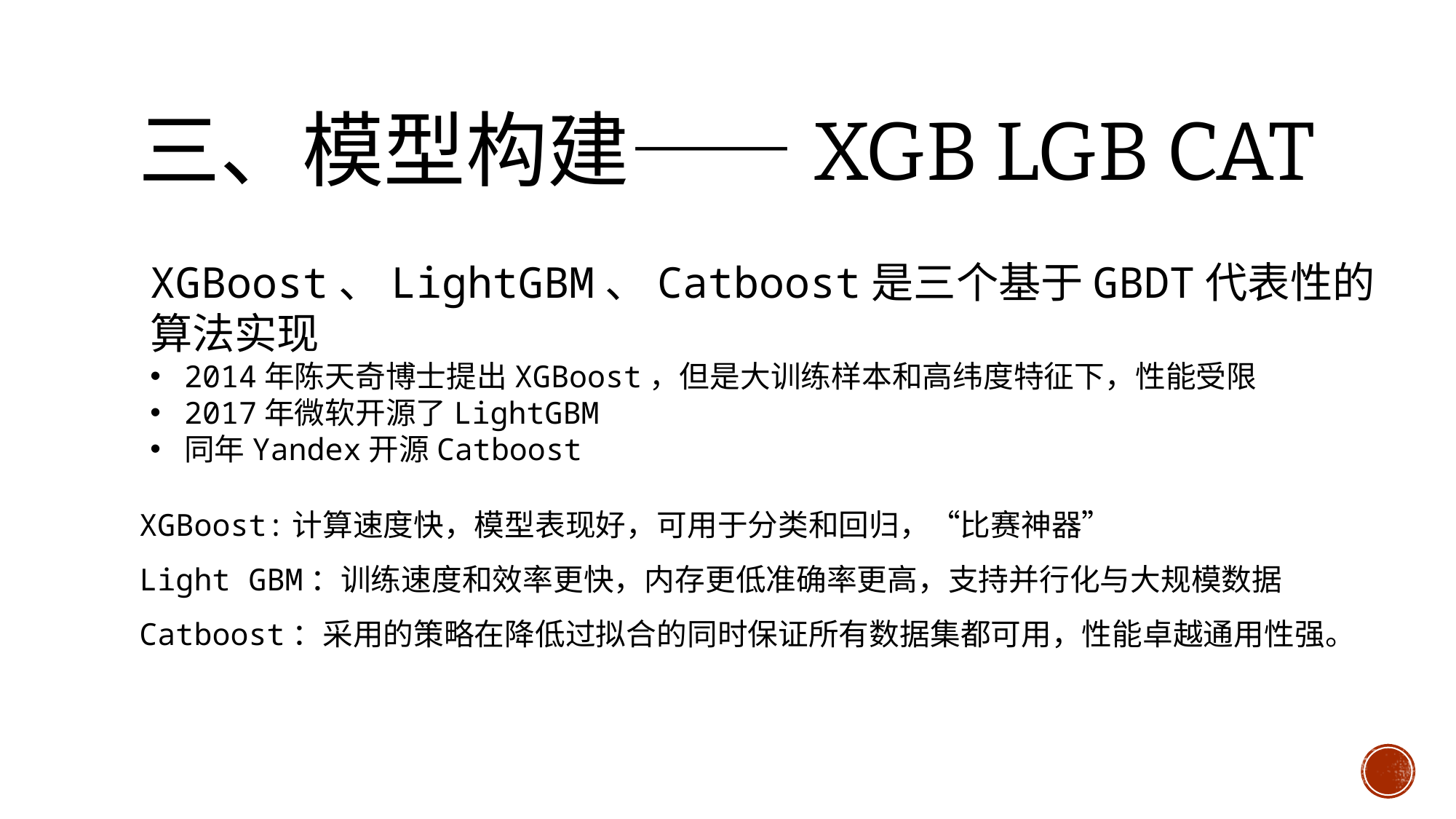

# 三、模型构建——XGB LGB CAT
XGBoost、LightGBM、Catboost是三个基于GBDT代表性的算法实现
2014年陈天奇博士提出XGBoost，但是大训练样本和高纬度特征下，性能受限
2017年微软开源了LightGBM
同年Yandex开源Catboost
XGBoost:计算速度快，模型表现好，可用于分类和回归，“比赛神器”
Light GBM：训练速度和效率更快，内存更低准确率更高，支持并行化与大规模数据
Catboost：采用的策略在降低过拟合的同时保证所有数据集都可用，性能卓越通用性强。